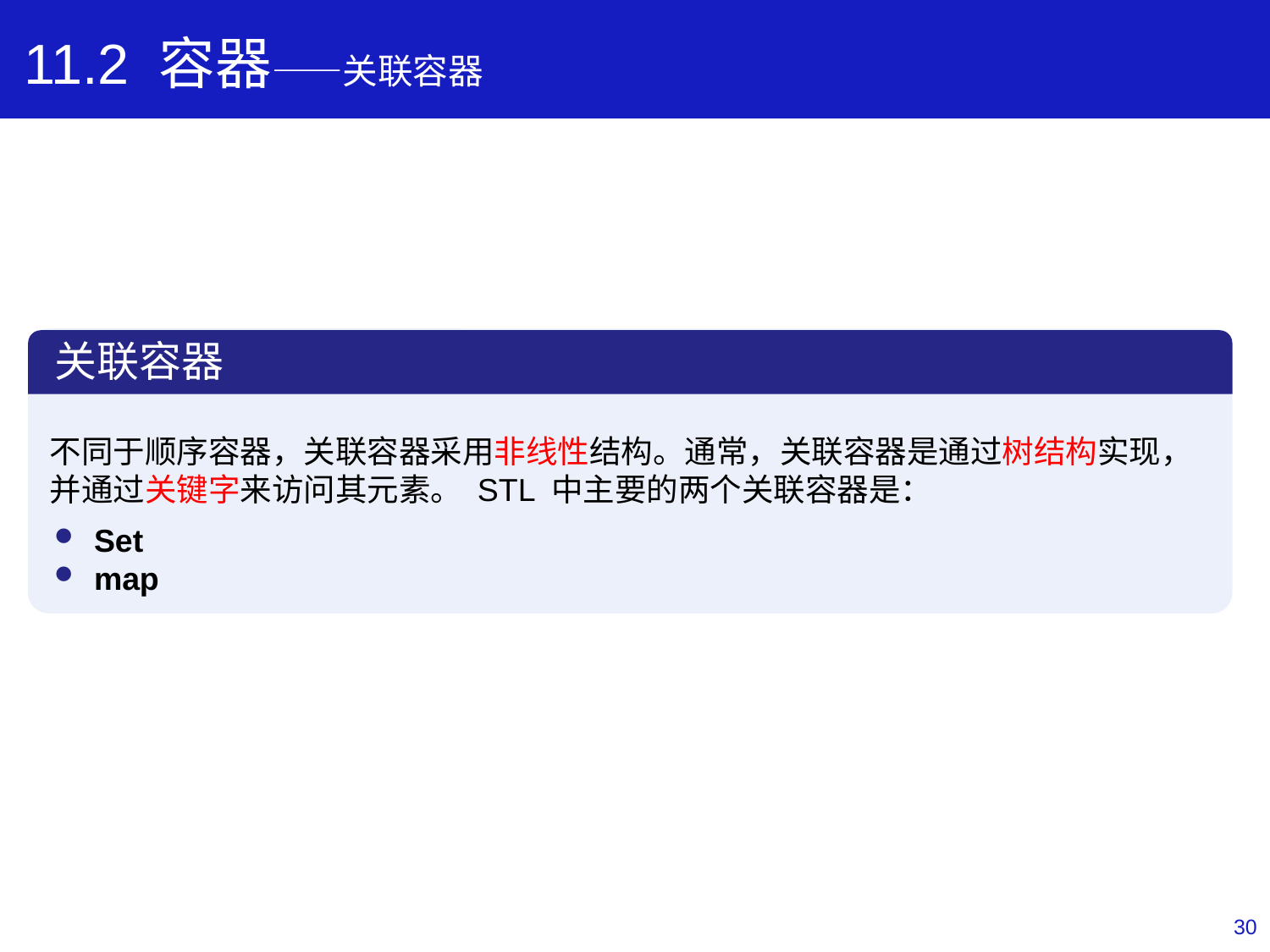

11.2 容器——关联容器
关联容器

不同于顺序容器，关联容器采用非线性结构。通常，关联容器是通过树结构实现，并通过关键字来访问其元素。 STL 中主要的两个关联容器是：
Set
map
30